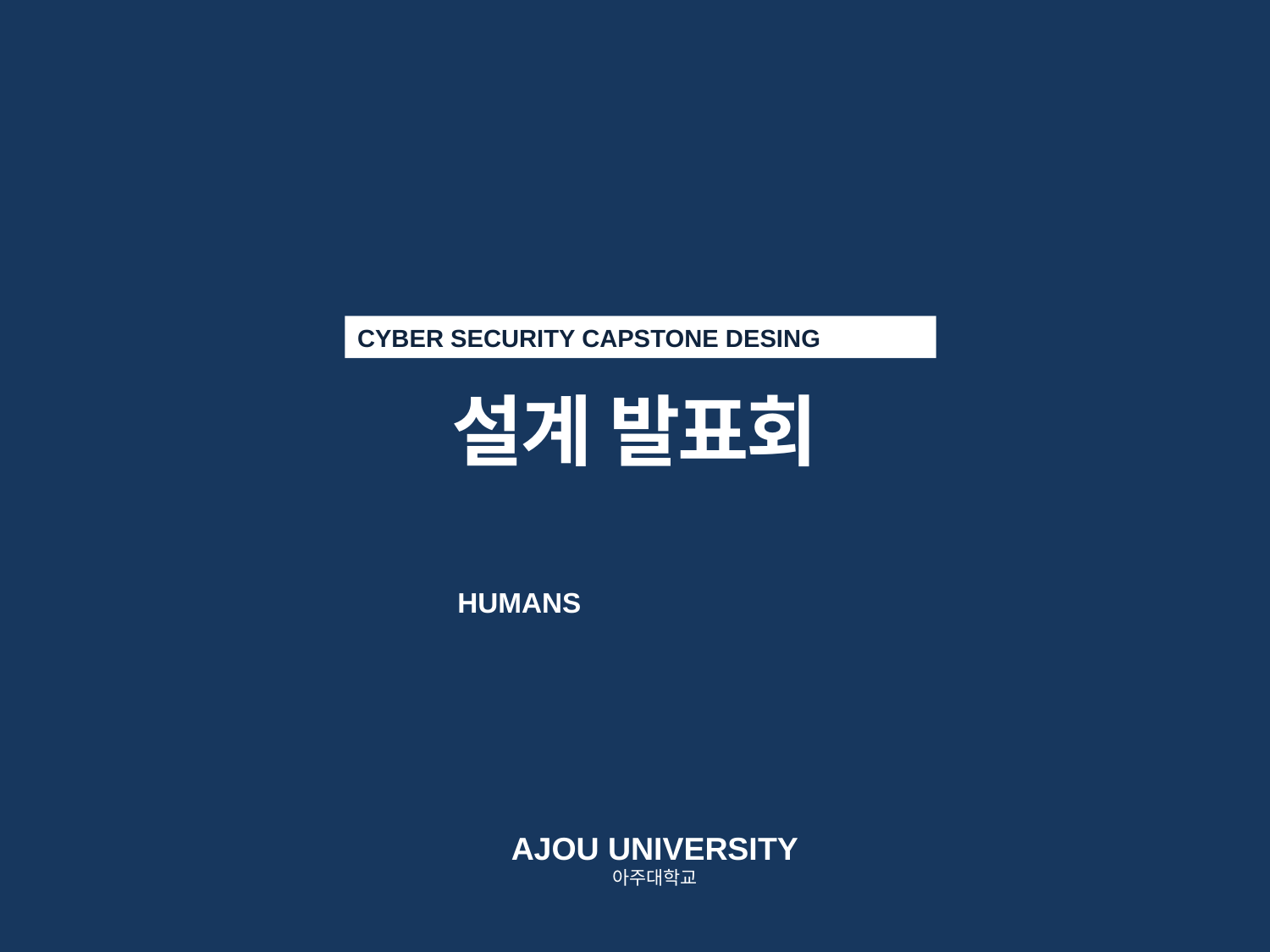

CYBER SECURITY CAPSTONE DESING
설계 발표회
HUMANS
AJOU UNIVERSITY
아주대학교